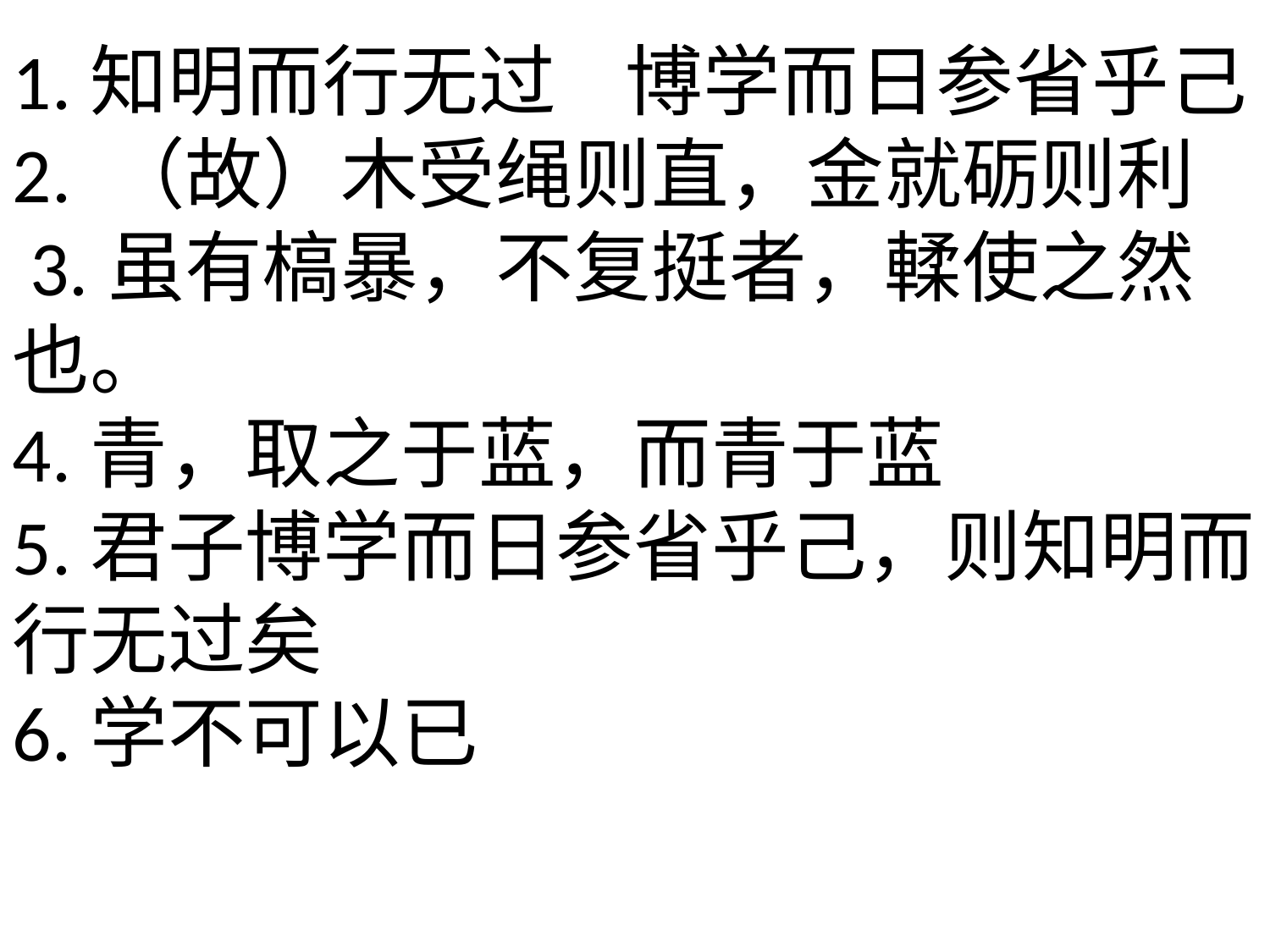

1.知明而行无过    博学而日参省乎己2. （故）木受绳则直，金就砺则利
 3.虽有槁暴，不复挺者，輮使之然也。
4.青，取之于蓝，而青于蓝
5.君子博学而日参省乎己，则知明而行无过矣
6.学不可以已